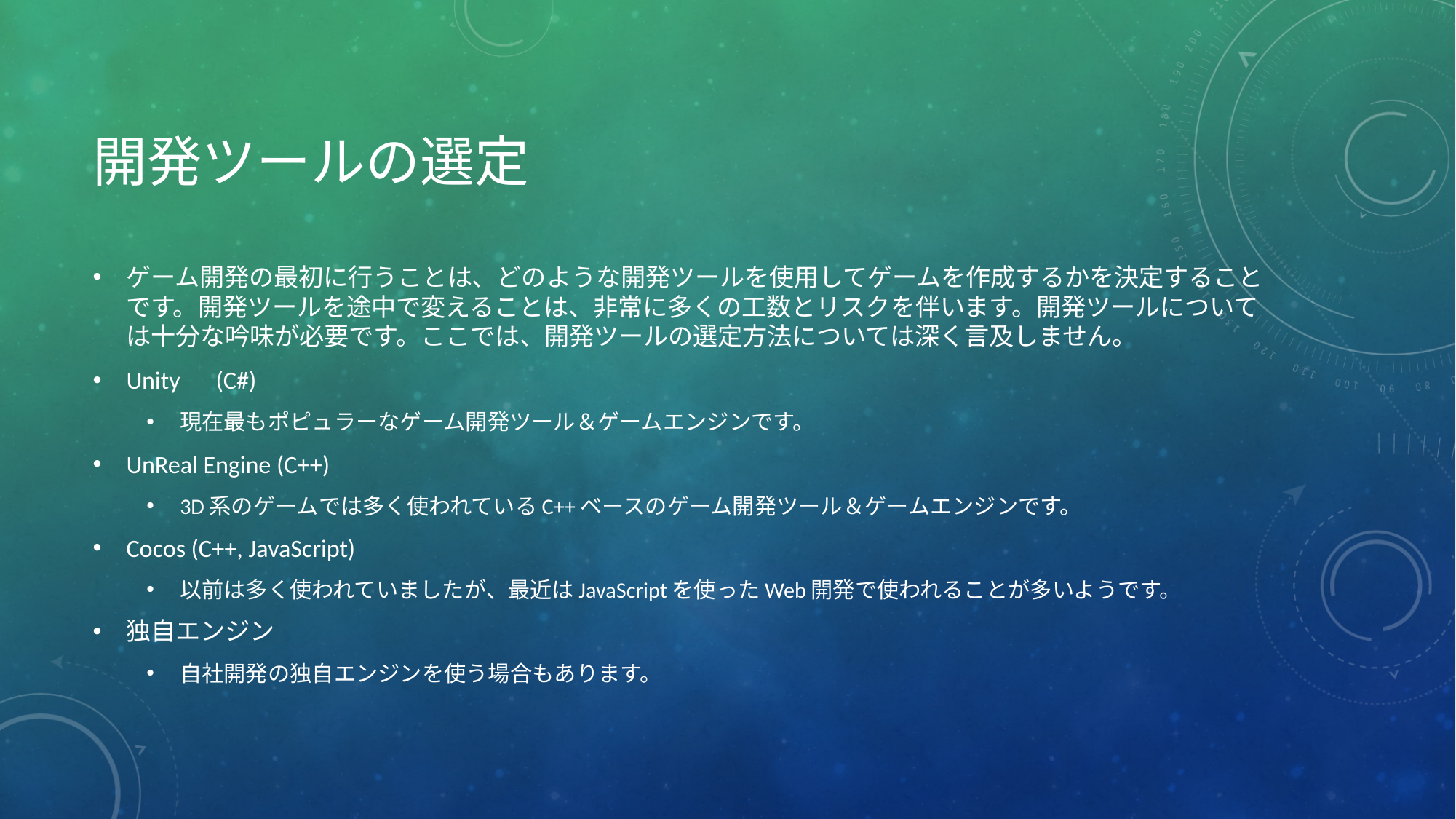

# 開発ツールの選定
ゲーム開発の最初に行うことは、どのような開発ツールを使用してゲームを作成するかを決定することです。開発ツールを途中で変えることは、非常に多くの工数とリスクを伴います。開発ツールについては十分な吟味が必要です。ここでは、開発ツールの選定方法については深く言及しません。
Unity　(C#)
現在最もポピュラーなゲーム開発ツール＆ゲームエンジンです。
UnReal Engine (C++)
3D系のゲームでは多く使われているC++ベースのゲーム開発ツール＆ゲームエンジンです。
Cocos (C++, JavaScript)
以前は多く使われていましたが、最近はJavaScriptを使ったWeb開発で使われることが多いようです。
独自エンジン
自社開発の独自エンジンを使う場合もあります。